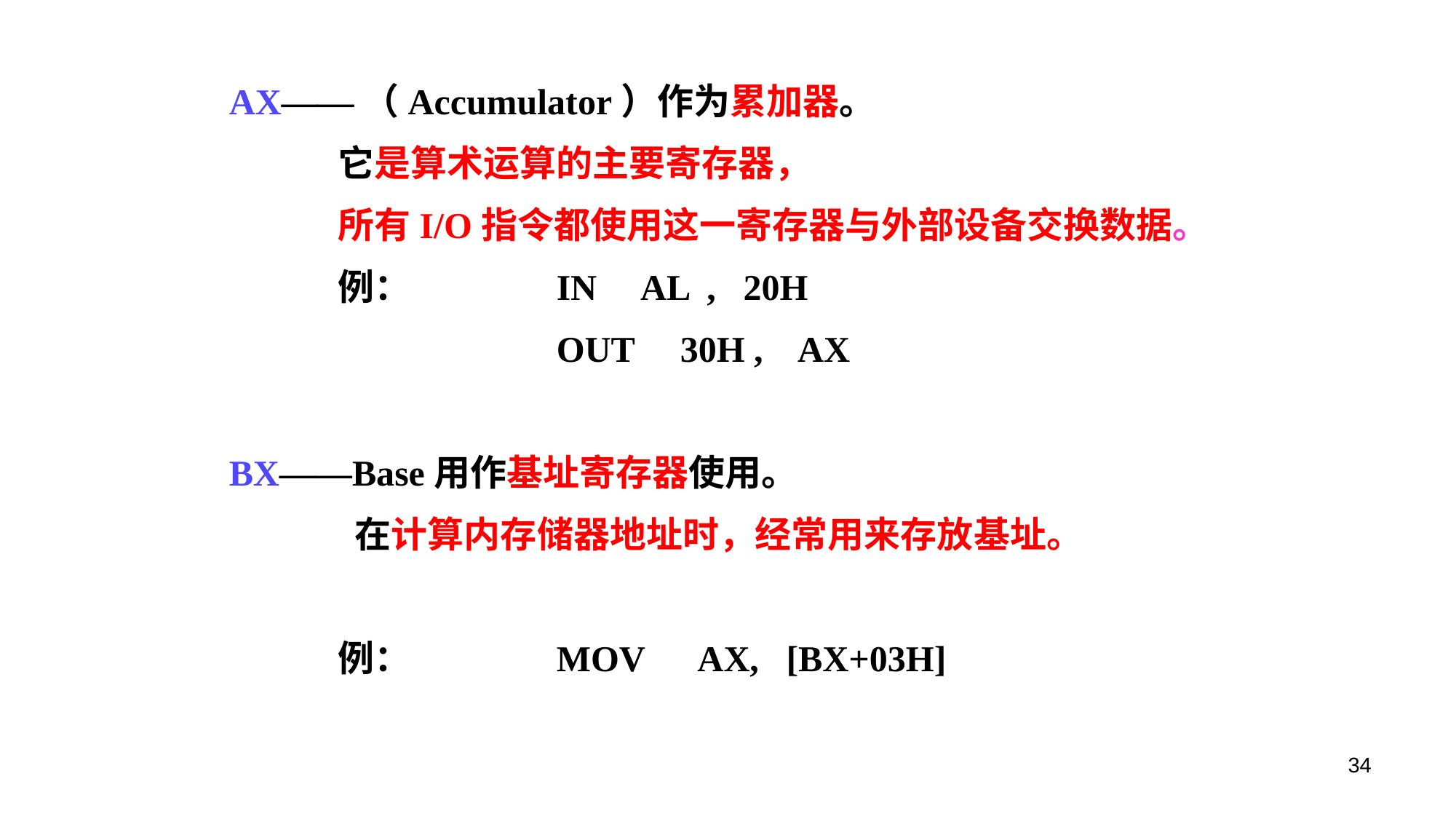

AX——（Accumulator）作为累加器。
  	它是算术运算的主要寄存器，
	所有I/O指令都使用这一寄存器与外部设备交换数据。
	例：        	IN     AL  ,   20H
			OUT     30H ,    AX

BX——Base用作基址寄存器使用。
  	 在计算内存储器地址时，经常用来存放基址。

	例：		MOV      AX,   [BX+03H]
34